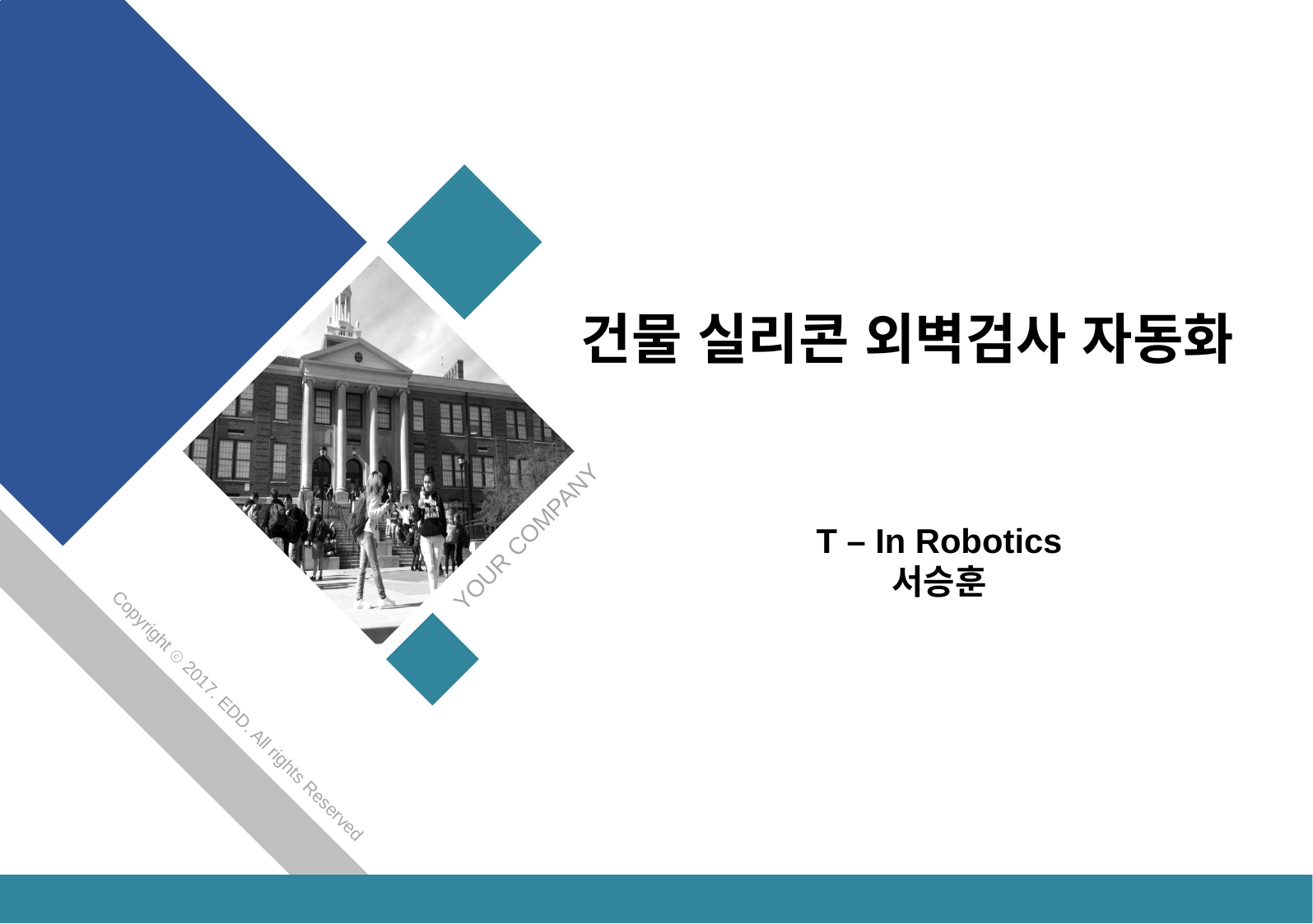

건물 실리콘 외벽검사 자동화

T – In Robotics
서승훈
YOUR COMPANY

Copyright ⓒ 2017. EDD. All rights Reserved